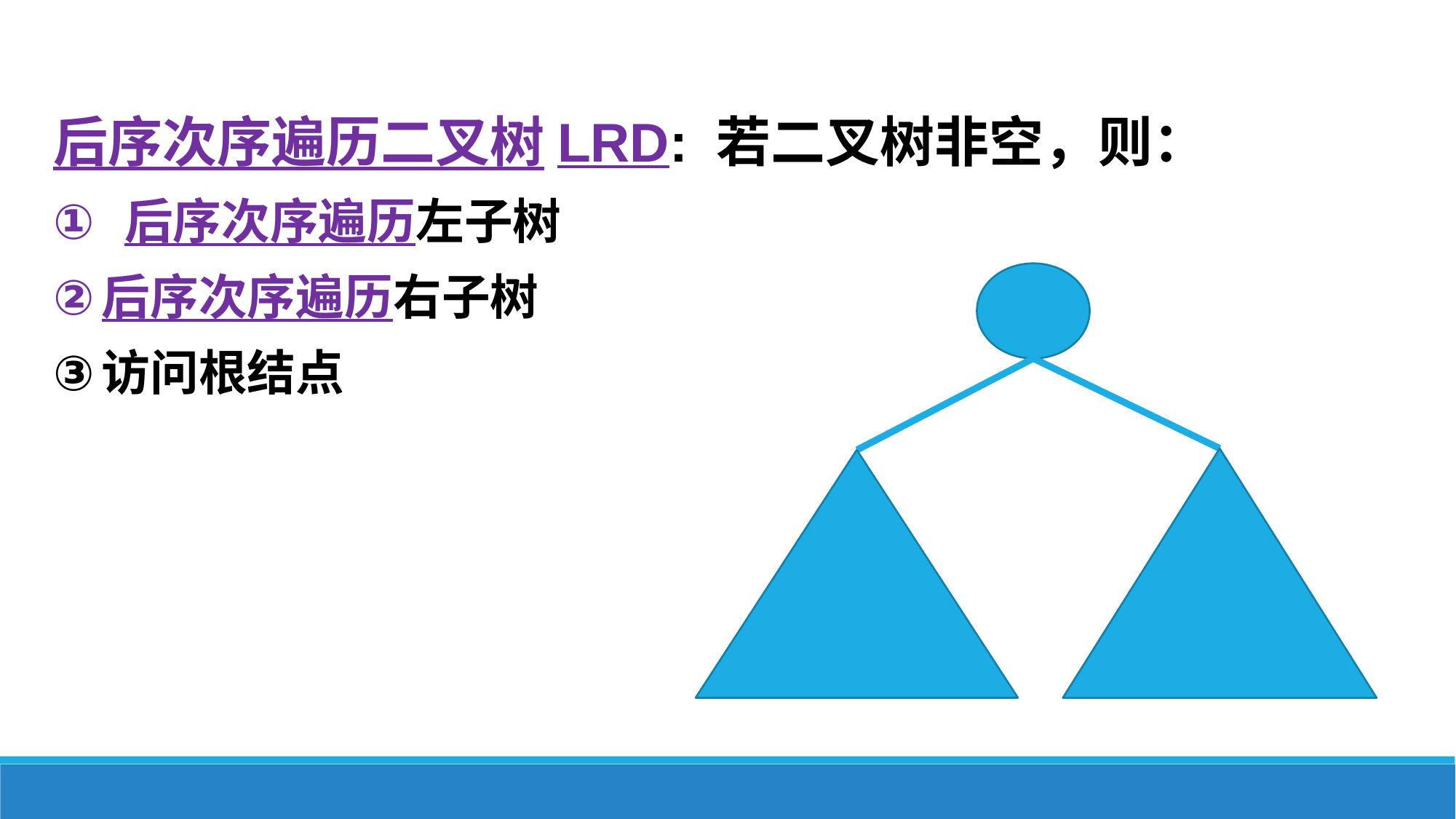

后序次序遍历二叉树LRD: 若二叉树非空，则：
 后序次序遍历左子树
后序次序遍历右子树
访问根结点